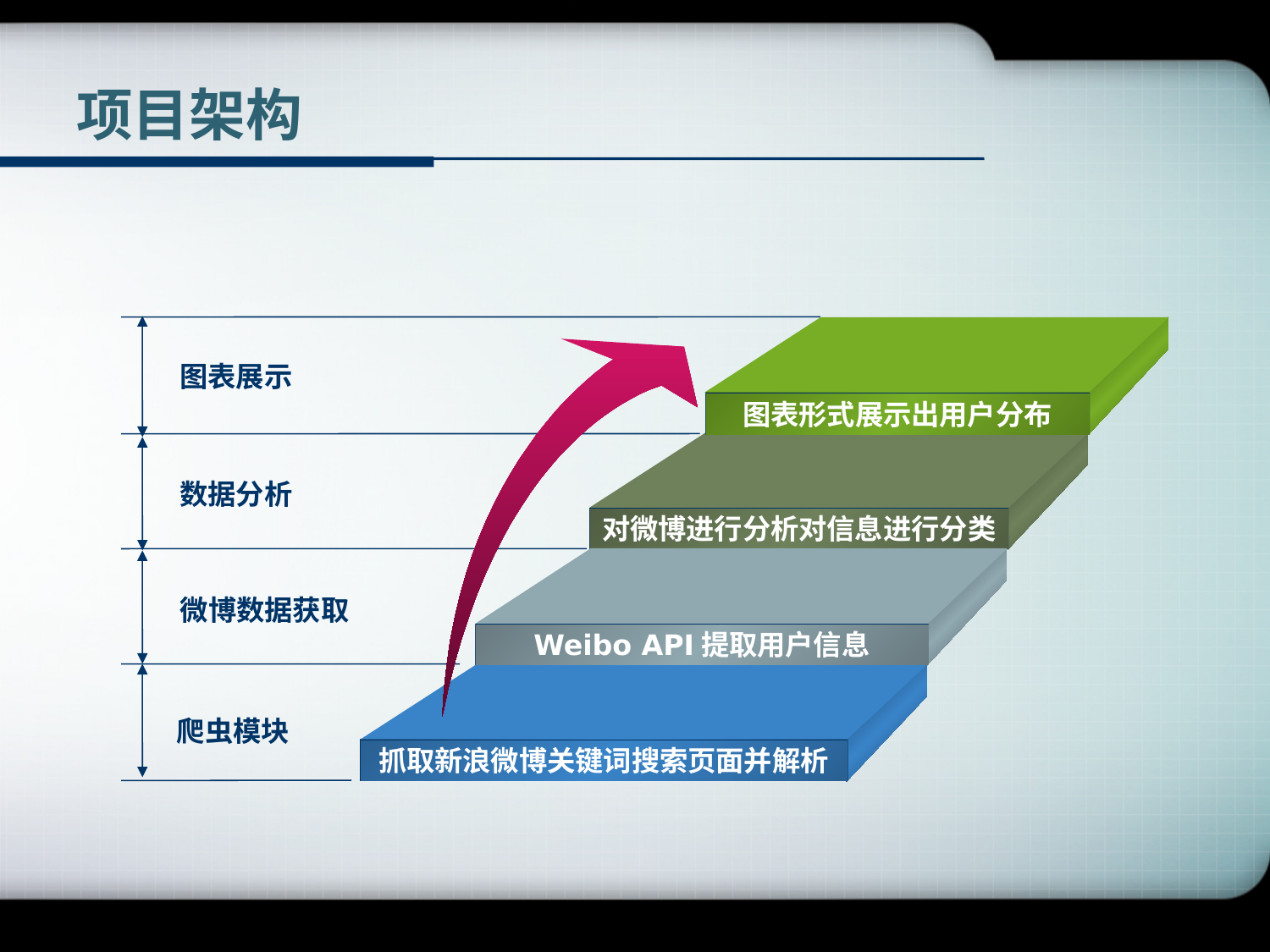

# 项目架构

图表形式展示出用户分布

对微博进行分析对信息进行分类

Weibo API提取用户信息

抓取新浪微博关键词搜索页面并解析
图表展示

数据分析

微博数据获取

爬虫模块